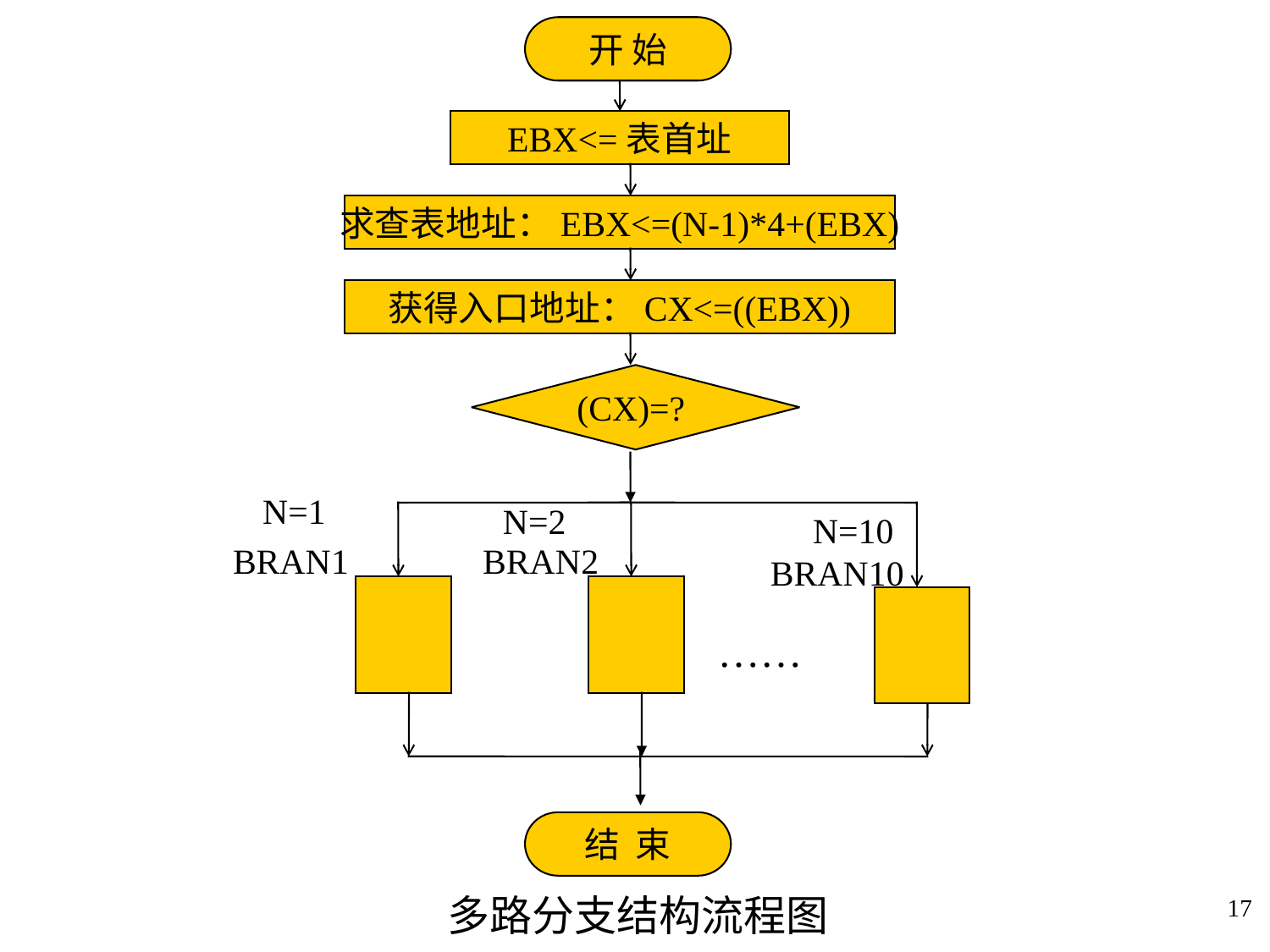

开 始

EBX<=表首址

求查表地址：EBX<=(N-1)*4+(EBX)

获得入口地址：CX<=((EBX))

(CX)=?

N=1
N=2

N=10

BRAN1
BRAN2
BRAN10

……

结  束
多路分支结构流程图
17